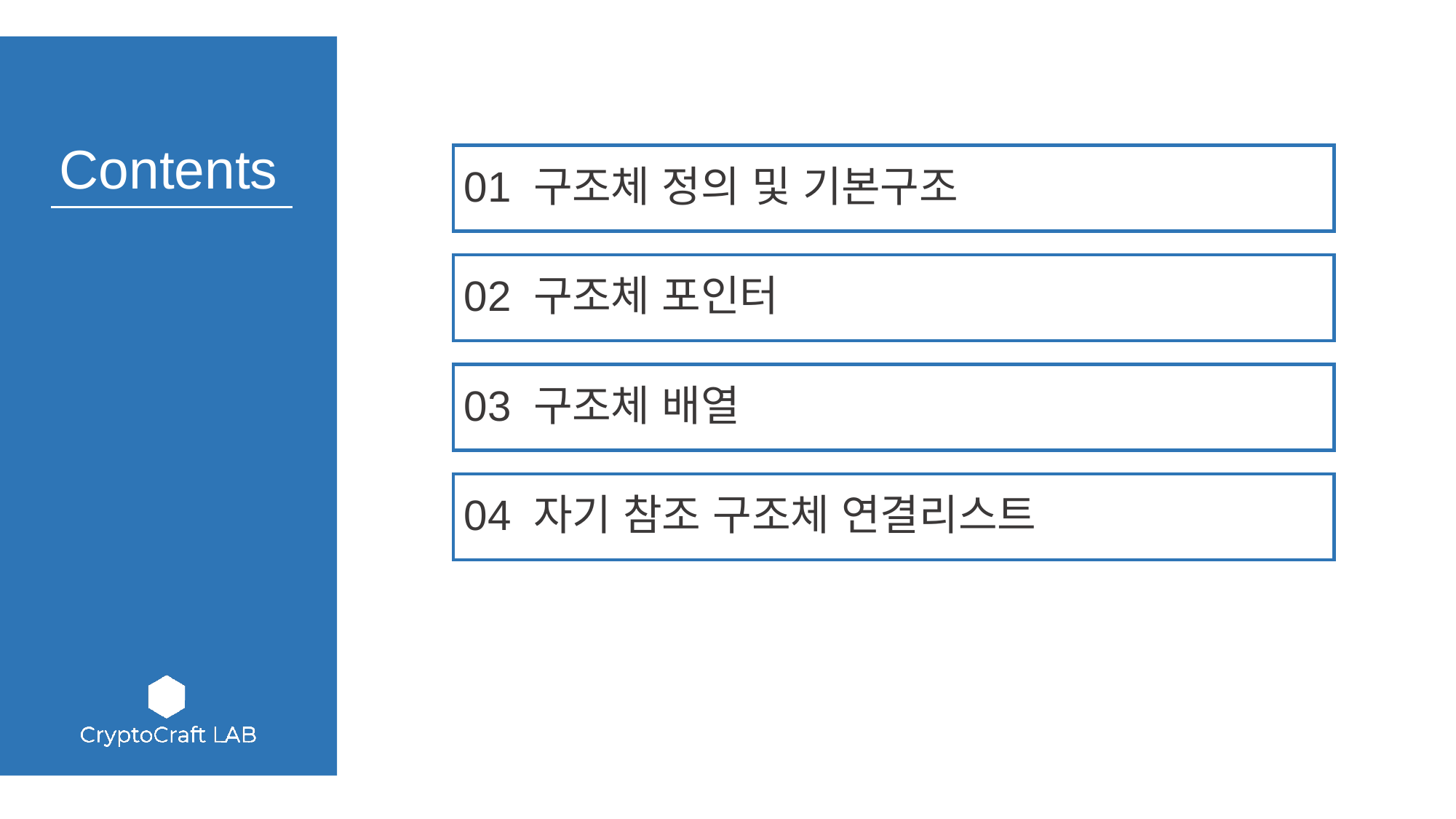

01 구조체 정의 및 기본구조
02 구조체 포인터
03 구조체 배열
04 자기 참조 구조체 연결리스트